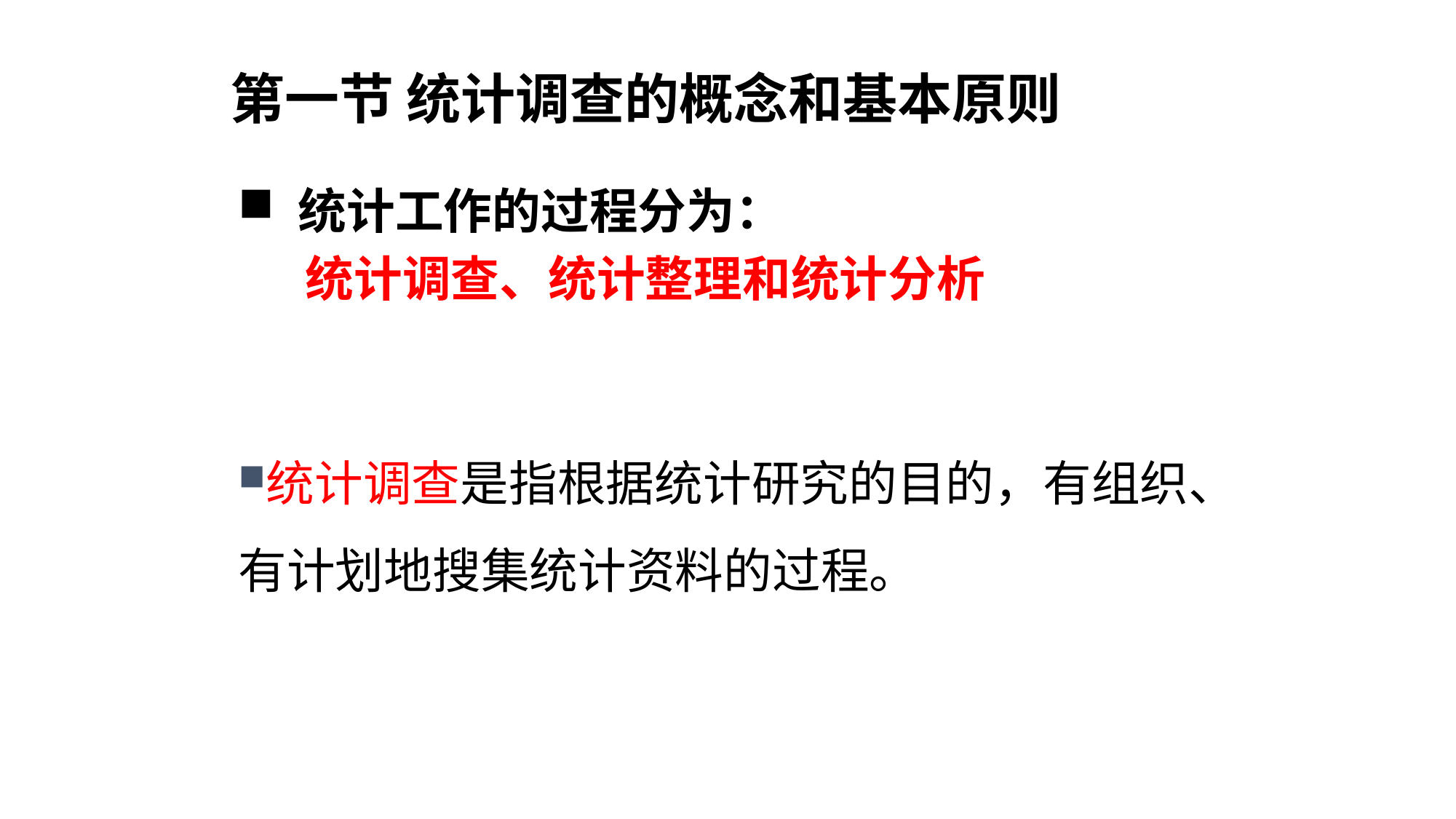

# 第一节 统计调查的概念和基本原则
 统计工作的过程分为：
     统计调查、统计整理和统计分析
统计调查是指根据统计研究的目的，有组织、有计划地搜集统计资料的过程。